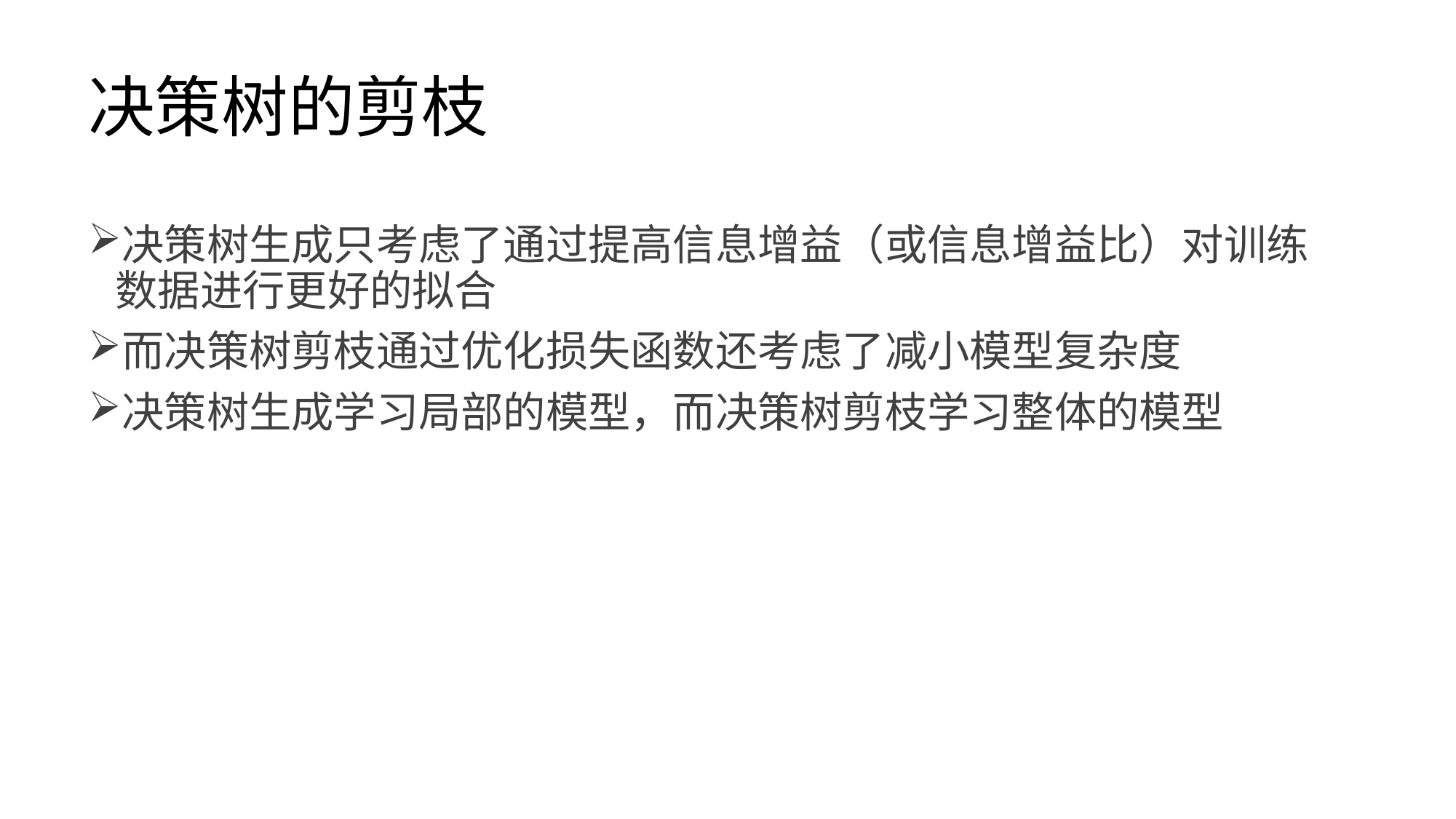

# 决策树的剪枝
决策树生成只考虑了通过提高信息增益（或信息增益比）对训练数据进行更好的拟合
而决策树剪枝通过优化损失函数还考虑了减小模型复杂度
决策树生成学习局部的模型，而决策树剪枝学习整体的模型